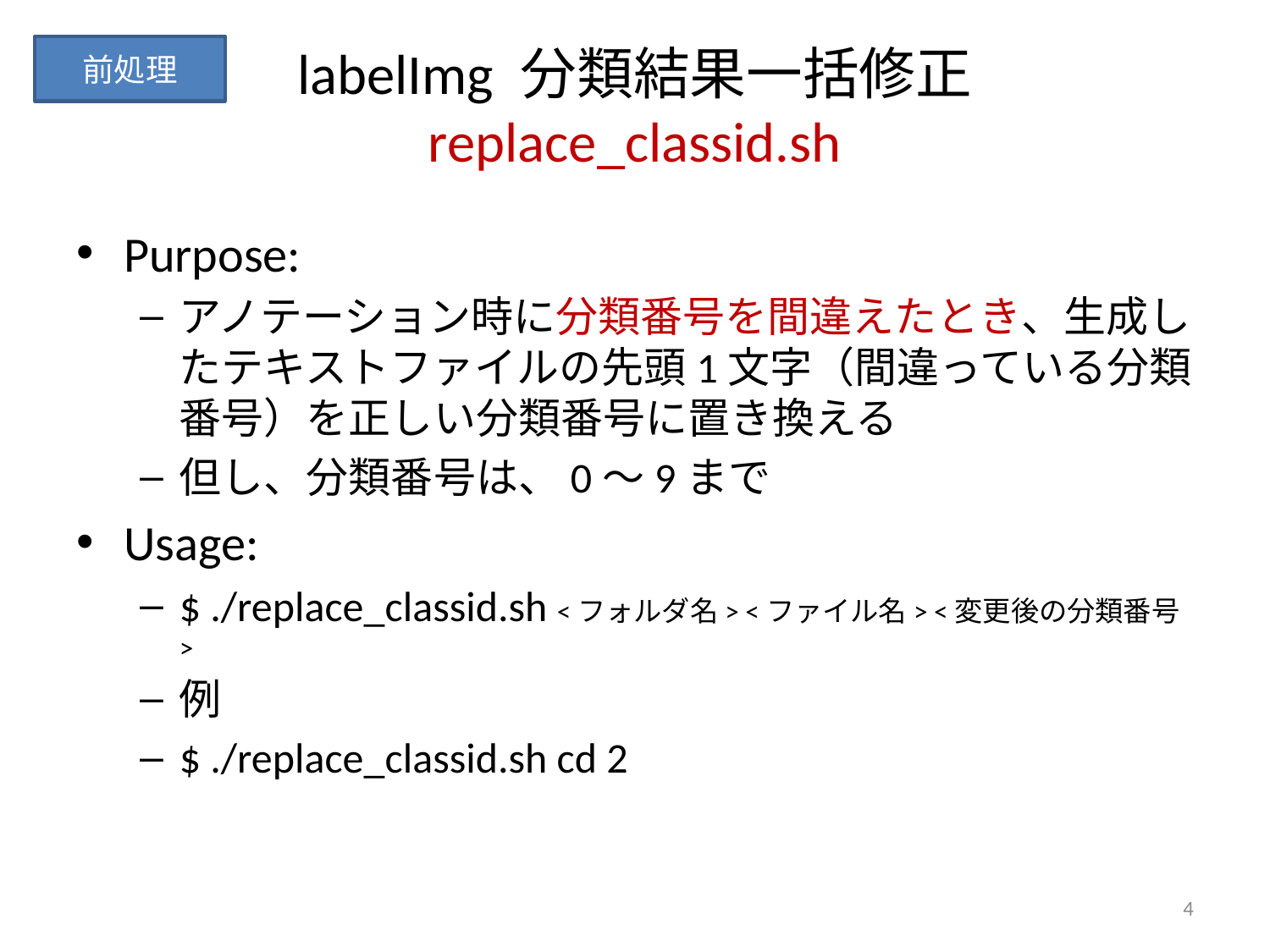

# labelImg 分類結果一括修正 replace_classid.sh
前処理
Purpose:
アノテーション時に分類番号を間違えたとき、生成したテキストファイルの先頭1文字（間違っている分類番号）を正しい分類番号に置き換える
但し、分類番号は、0～9まで
Usage:
$ ./replace_classid.sh <フォルダ名> <ファイル名> <変更後の分類番号>
例
$ ./replace_classid.sh cd 2
4